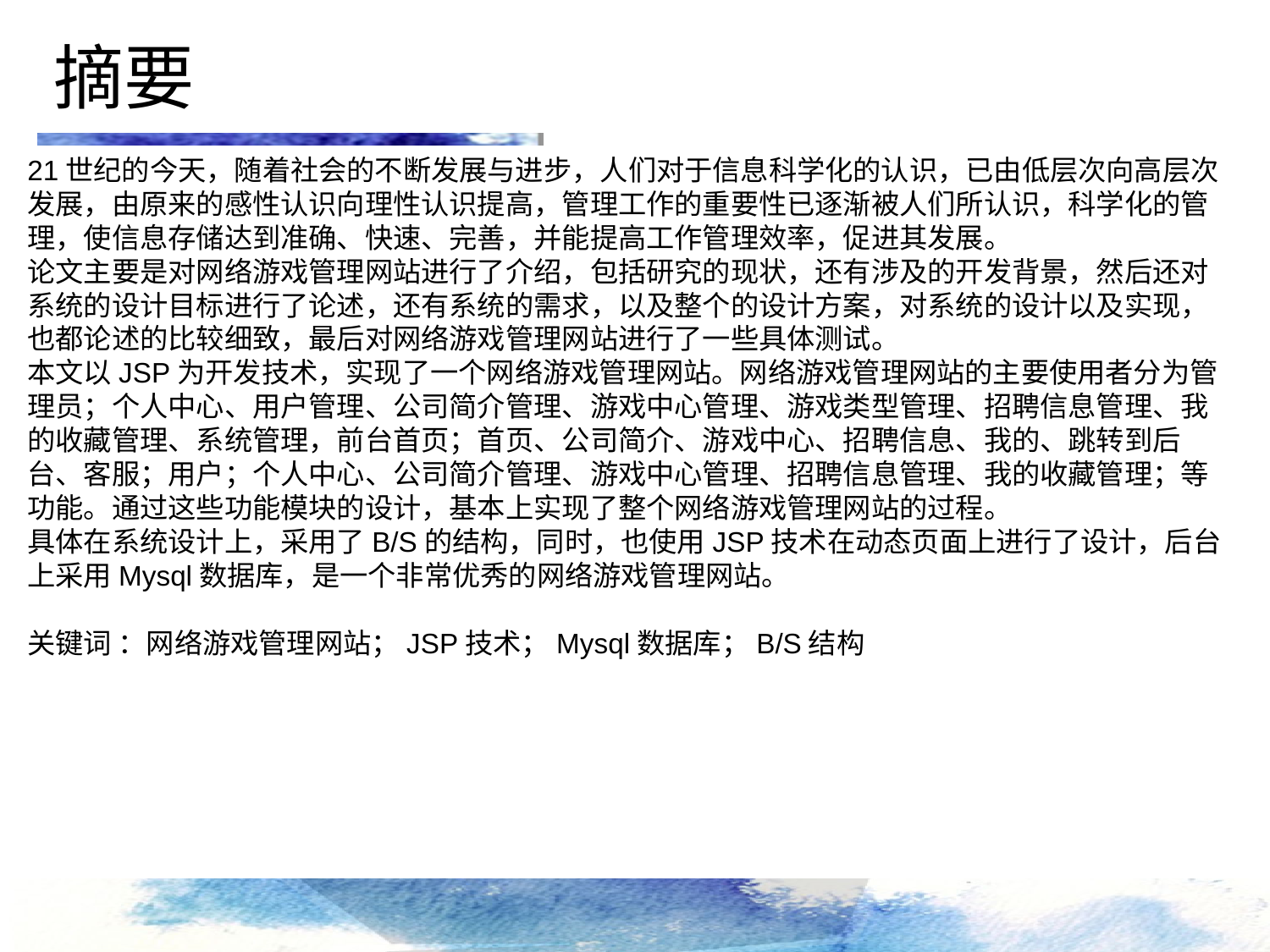

摘要
21世纪的今天，随着社会的不断发展与进步，人们对于信息科学化的认识，已由低层次向高层次发展，由原来的感性认识向理性认识提高，管理工作的重要性已逐渐被人们所认识，科学化的管理，使信息存储达到准确、快速、完善，并能提高工作管理效率，促进其发展。
论文主要是对网络游戏管理网站进行了介绍，包括研究的现状，还有涉及的开发背景，然后还对系统的设计目标进行了论述，还有系统的需求，以及整个的设计方案，对系统的设计以及实现，也都论述的比较细致，最后对网络游戏管理网站进行了一些具体测试。
本文以JSP为开发技术，实现了一个网络游戏管理网站。网络游戏管理网站的主要使用者分为管理员；个人中心、用户管理、公司简介管理、游戏中心管理、游戏类型管理、招聘信息管理、我的收藏管理、系统管理，前台首页；首页、公司简介、游戏中心、招聘信息、我的、跳转到后台、客服；用户；个人中心、公司简介管理、游戏中心管理、招聘信息管理、我的收藏管理；等功能。通过这些功能模块的设计，基本上实现了整个网络游戏管理网站的过程。
具体在系统设计上，采用了B/S的结构，同时，也使用JSP技术在动态页面上进行了设计，后台上采用Mysql数据库，是一个非常优秀的网络游戏管理网站。

关键词 ：网络游戏管理网站；JSP技术；Mysql数据库；B/S结构

点击添加文本
点击添加文本
点击添加文本

点击添加文本